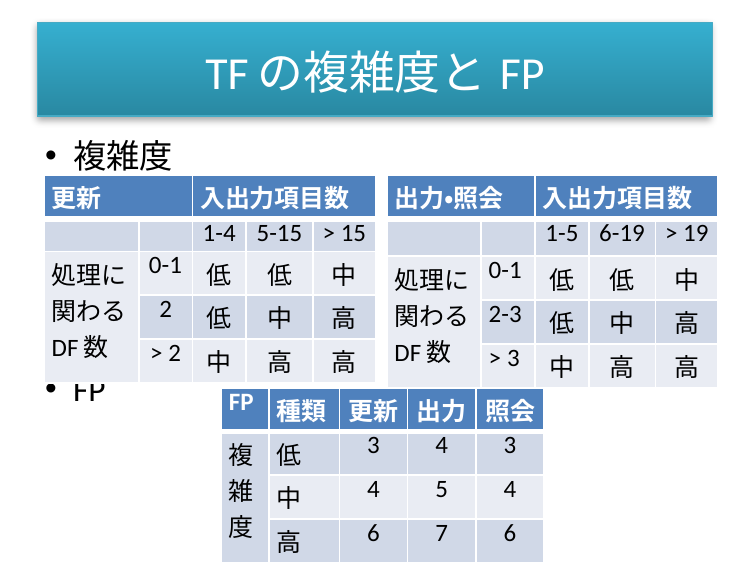

#
TFの複雑度とFP

複雑度

FP
| 出力・照会 |  | 入出力項目数 |  |  |
| --- | --- | --- | --- | --- |
|  |  | 1-5 | 6-19 | > 19 |
| 処理に 関わる DF数 | 0-1 | 低 | 低 | 中 |
|  | 2-3 | 低 | 中 | 高 |
|  | > 3 | 中 | 高 | 高 |
| 更新 |  | 入出力項目数 |  |  |
| --- | --- | --- | --- | --- |
|  |  | 1-4 | 5-15 | > 15 |
| 処理に 関わる DF数 | 0-1 | 低 | 低 | 中 |
|  | 2 | 低 | 中 | 高 |
|  | > 2 | 中 | 高 | 高 |
| FP | 種類 | 更新 | 出力 | 照会 |
| --- | --- | --- | --- | --- |
| 複雑度 | 低 | 3 | 4 | 3 |
|  | 中 | 4 | 5 | 4 |
|  | 高 | 6 | 7 | 6 |